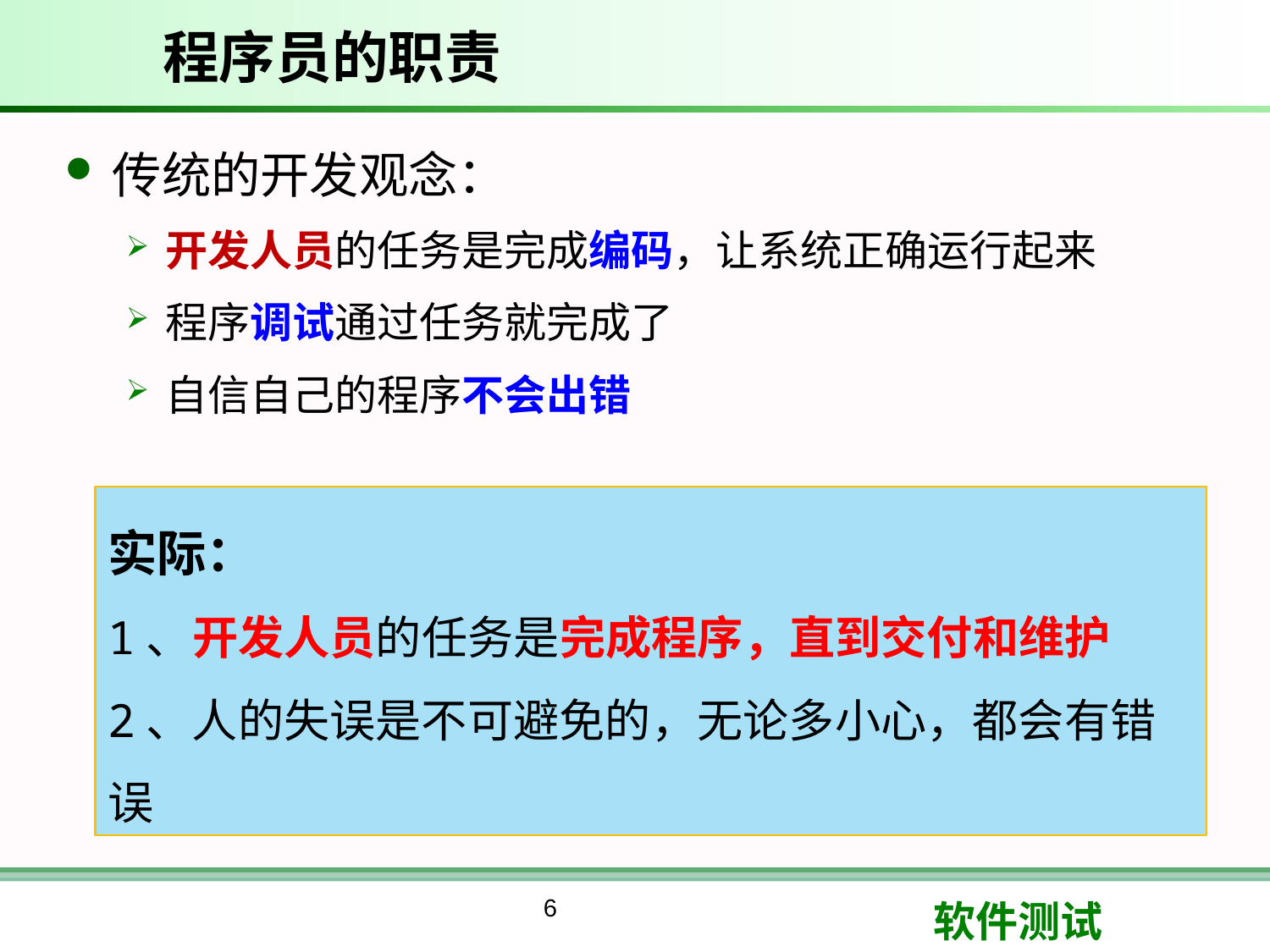

# 程序员的职责
传统的开发观念：
开发人员的任务是完成编码，让系统正确运行起来
程序调试通过任务就完成了
自信自己的程序不会出错
实际：
1、开发人员的任务是完成程序，直到交付和维护
2、人的失误是不可避免的，无论多小心，都会有错误
6